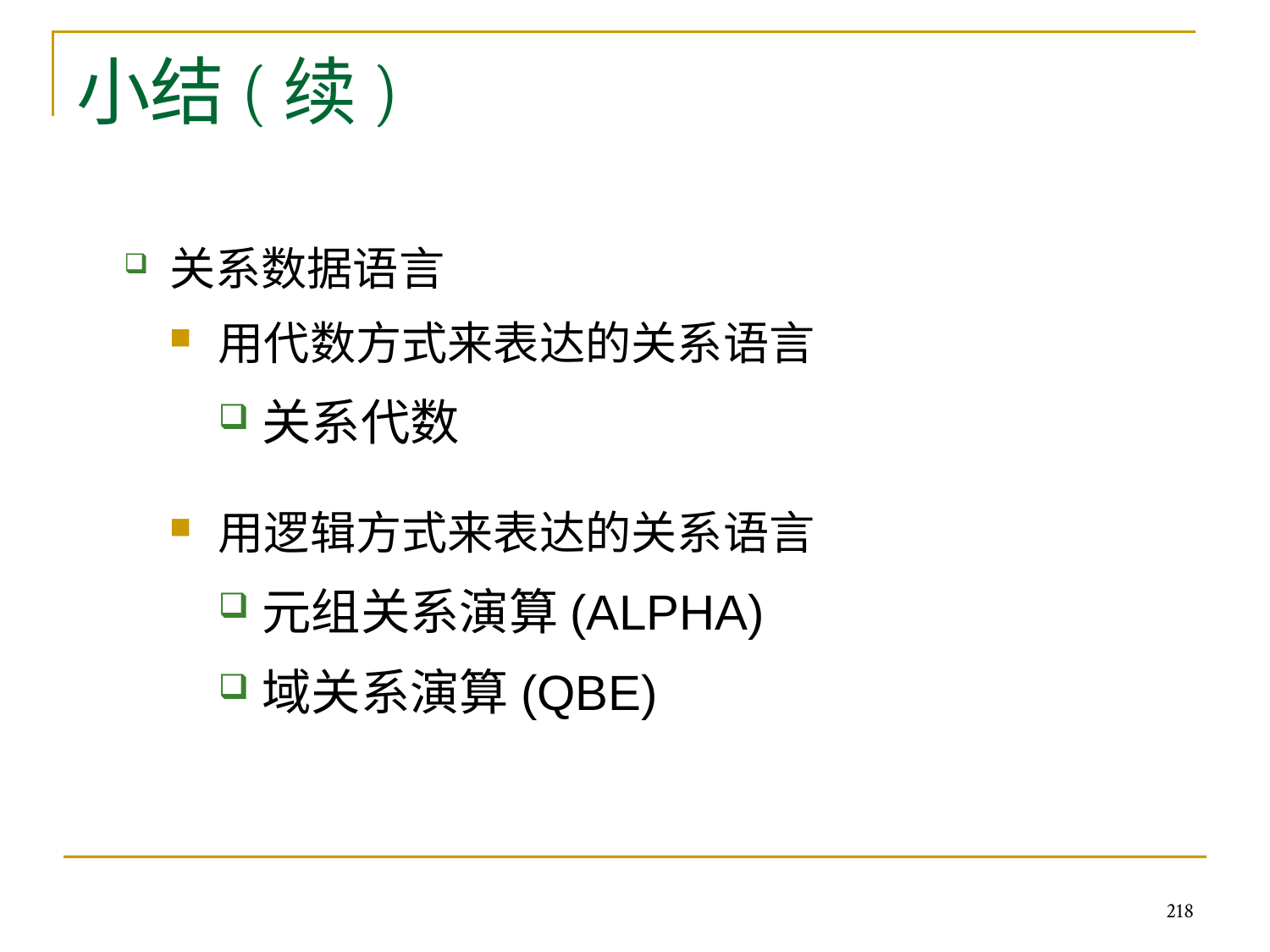

# 小结(续)
关系数据语言
用代数方式来表达的关系语言
关系代数
用逻辑方式来表达的关系语言
元组关系演算(ALPHA)
域关系演算(QBE)

218